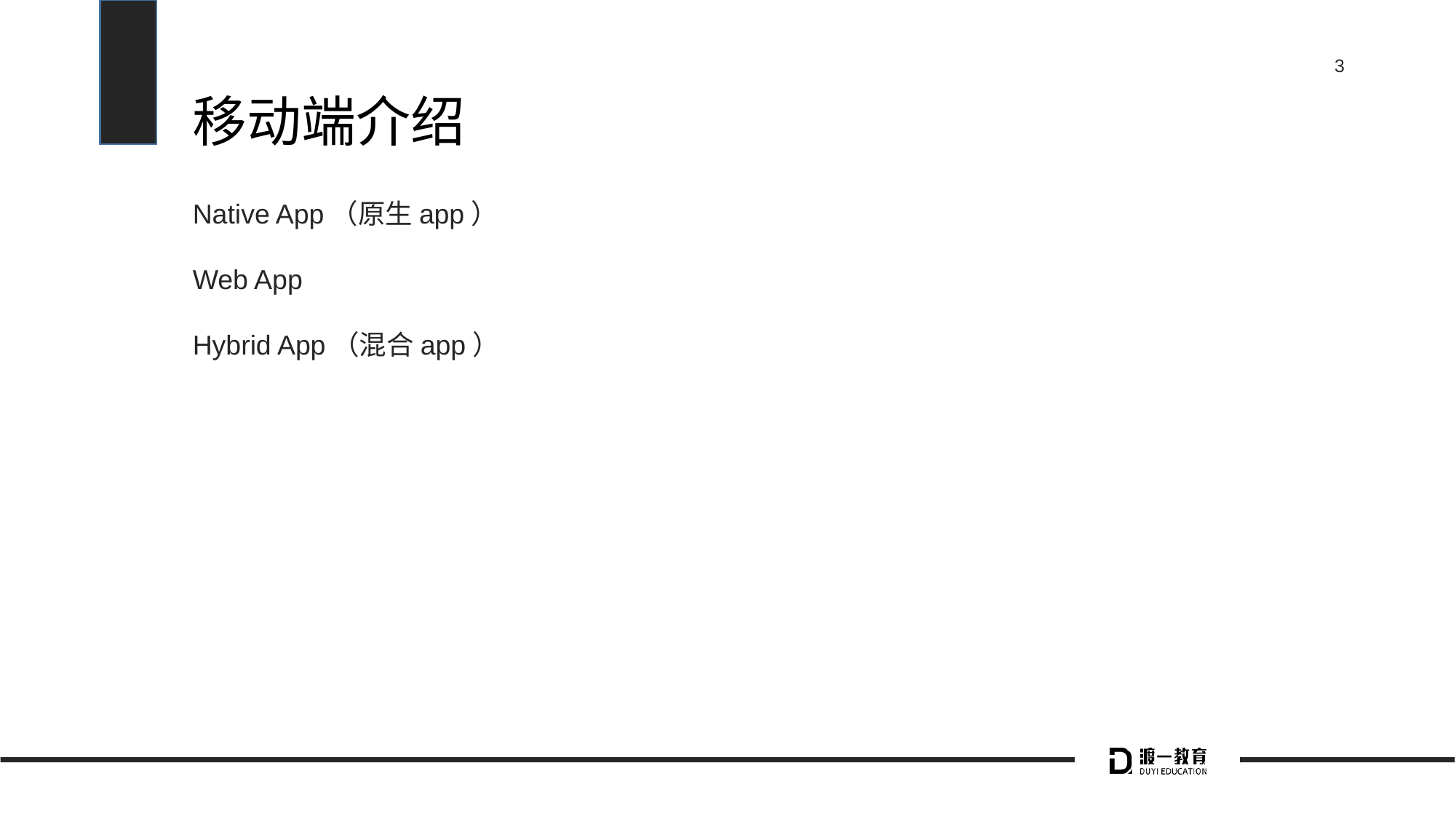

# 移动端介绍
Native App（原生app）
Web App
Hybrid App（混合app）